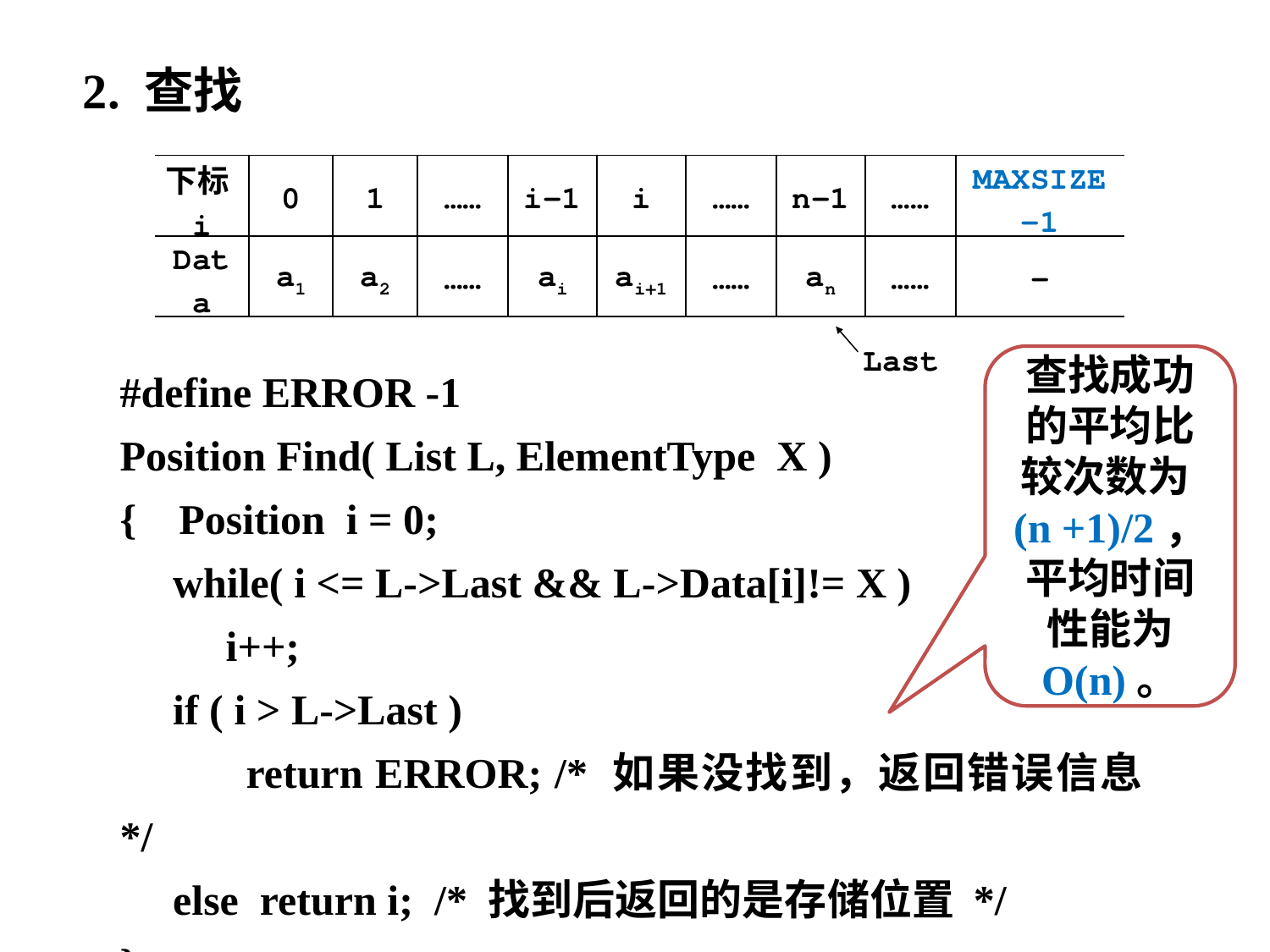

2. 查找
| 下标i | 0 | 1 | …… | i-1 | i | …… | n-1 | …… | MAXSIZE-1 |
| --- | --- | --- | --- | --- | --- | --- | --- | --- | --- |
| Data | a1 | a2 | …… | ai | ai+1 | …… | an | …… | - |

Last
查找成功的平均比较次数为(n +1)/2，平均时间性能为 O(n)。
#define ERROR -1
Position Find( List L, ElementType  X )
{    Position  i = 0;
     while( i <= L->Last && L->Data[i]!= X )
          i++;
     if ( i > L->Last )
          return ERROR; /* 如果没找到，返回错误信息 */
     else  return i;  /* 找到后返回的是存储位置 */
}